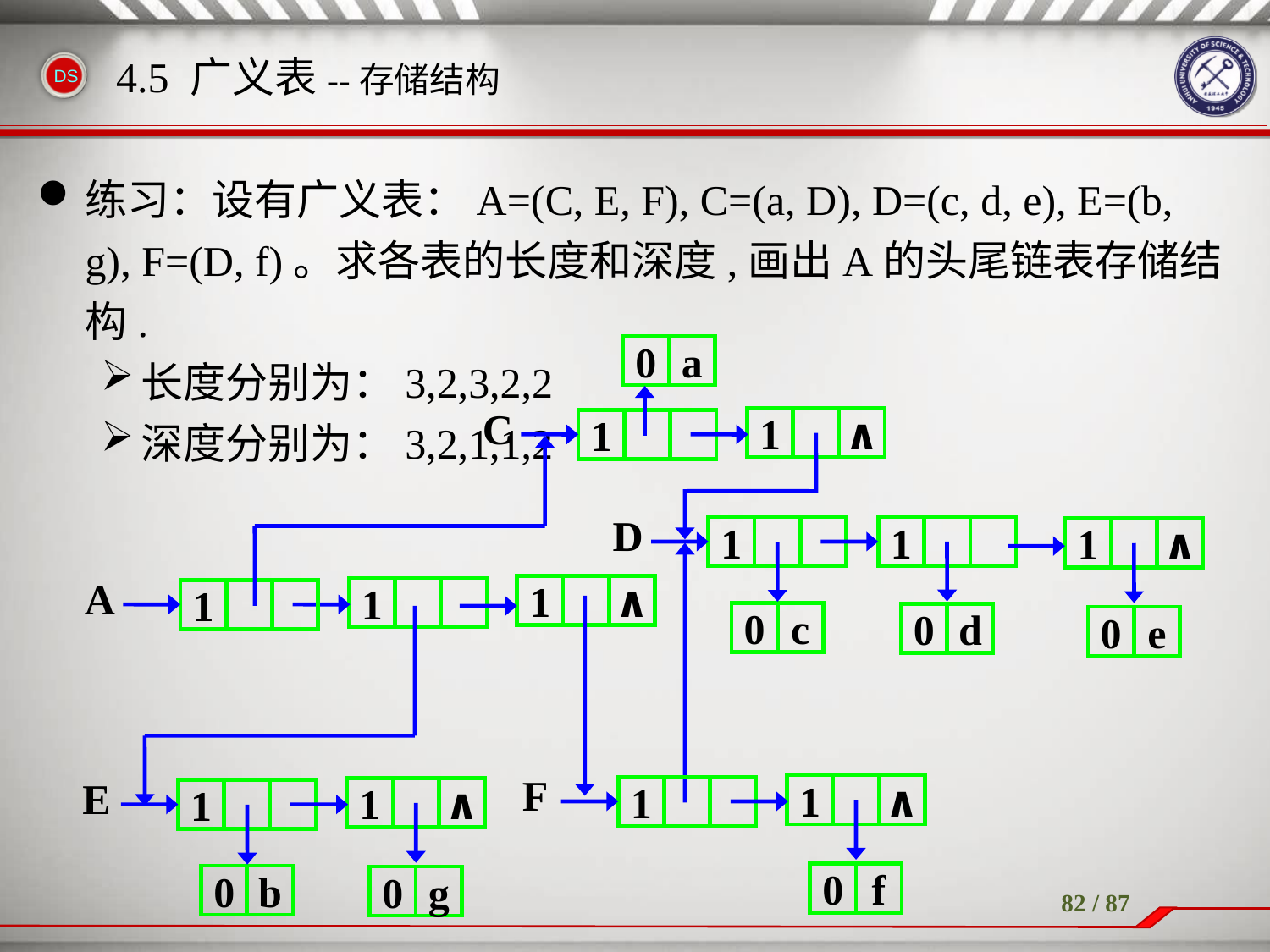

# 4.5 广义表--存储结构
练习：设有广义表：A=(C, E, F), C=(a, D), D=(c, d, e), E=(b, g), F=(D, f)。求各表的长度和深度,画出A的头尾链表存储结构.
长度分别为：3,2,3,2,2
深度分别为：3,2,1,1,2
0
a

C

1

∧
1

D

1

1

1

∧

A
1

1

∧
1

0
c
0
d

0
e
F

E

1

∧
1

0
f
1

∧
1

0
b
0
g